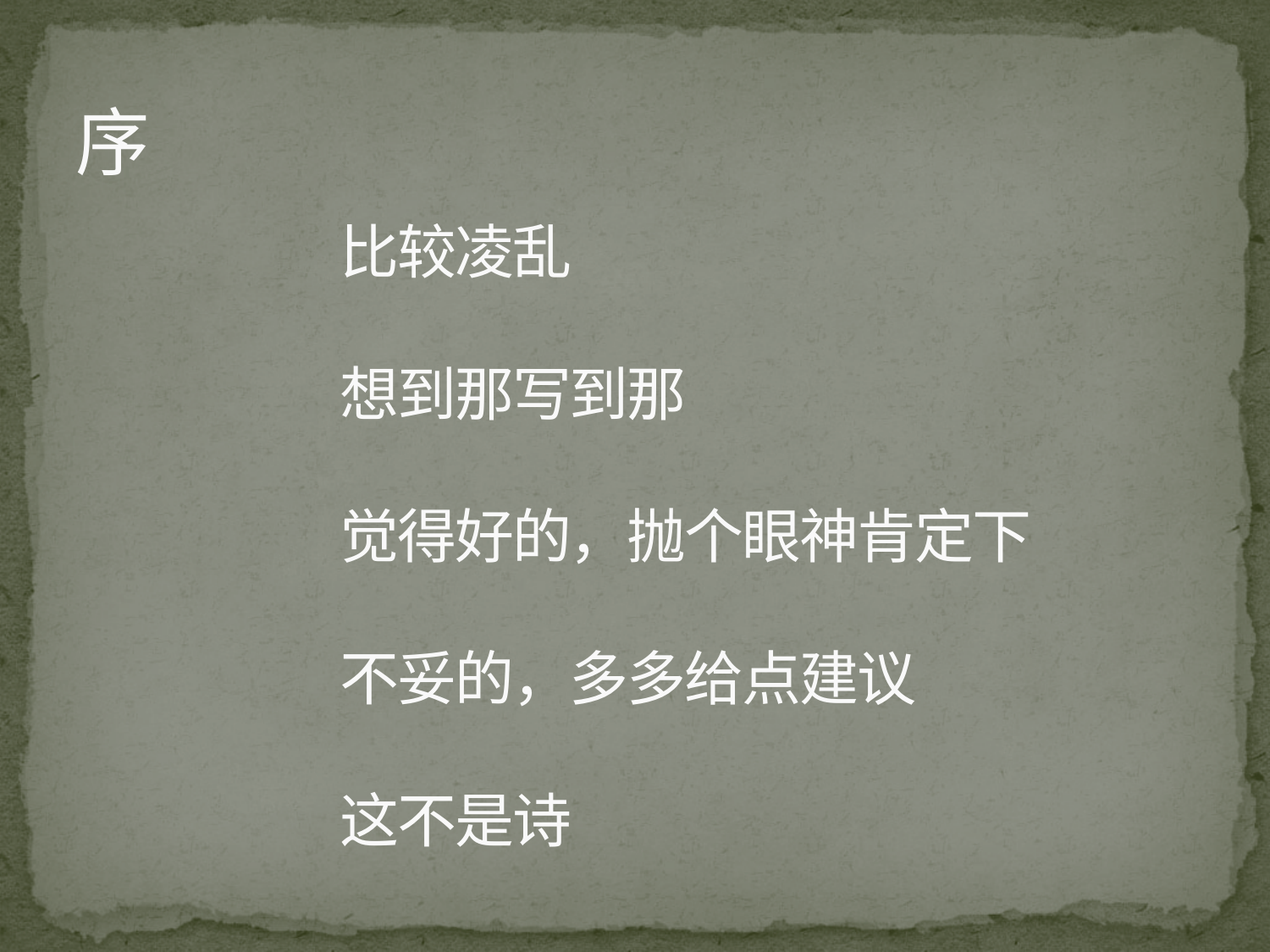

# 序
比较凌乱

想到那写到那

觉得好的，抛个眼神肯定下

不妥的，多多给点建议

这不是诗